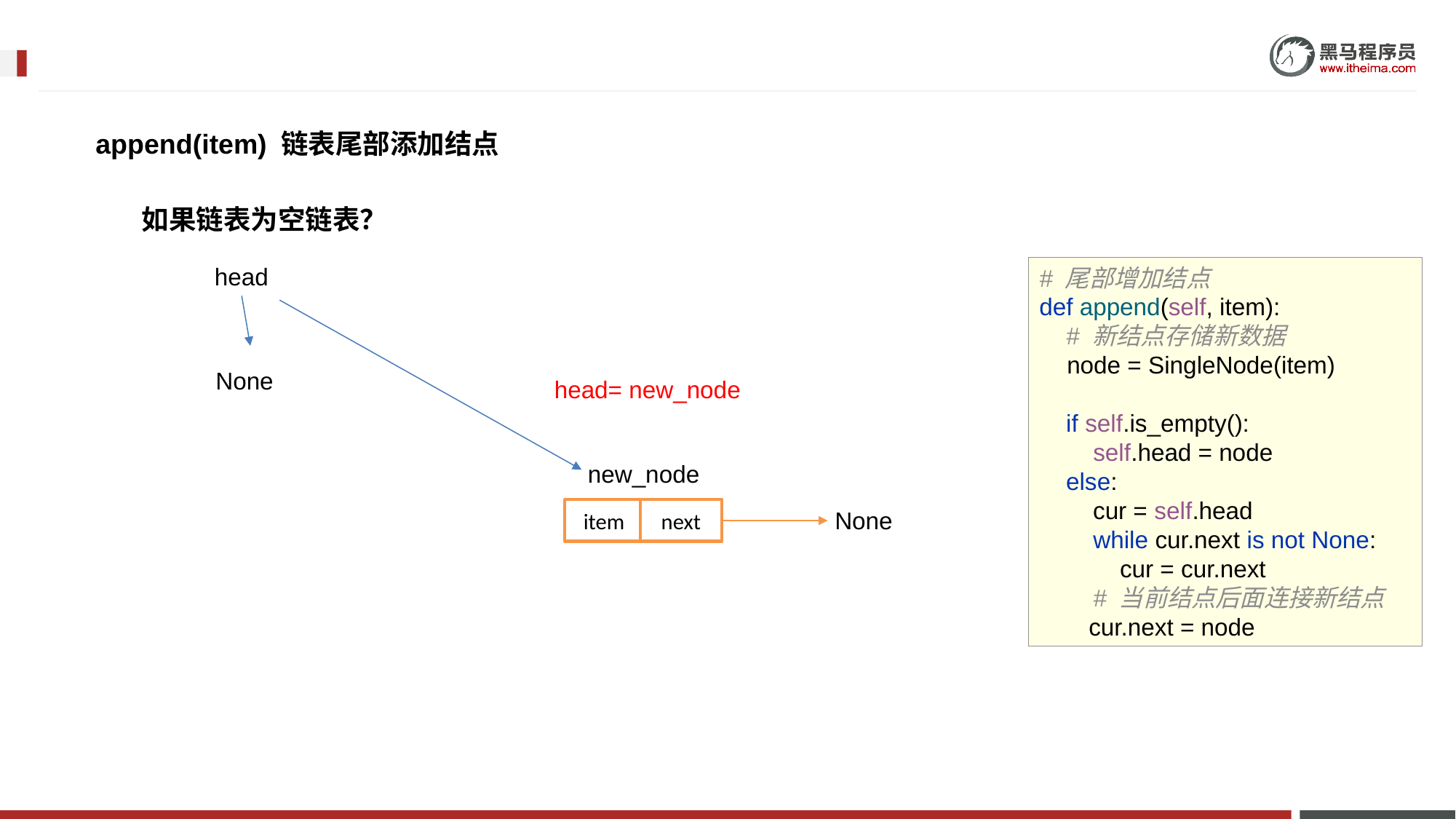

append(item) 链表尾部添加结点
如果链表为空链表？
head
# 尾部增加结点 def append(self, item): # 新结点存储新数据 node = SingleNode(item) if self.is_empty(): self.head = node else: cur = self.head while cur.next is not None: cur = cur.next # 当前结点后面连接新结点 cur.next = node
None
head= new_node
new_node
next
None
item